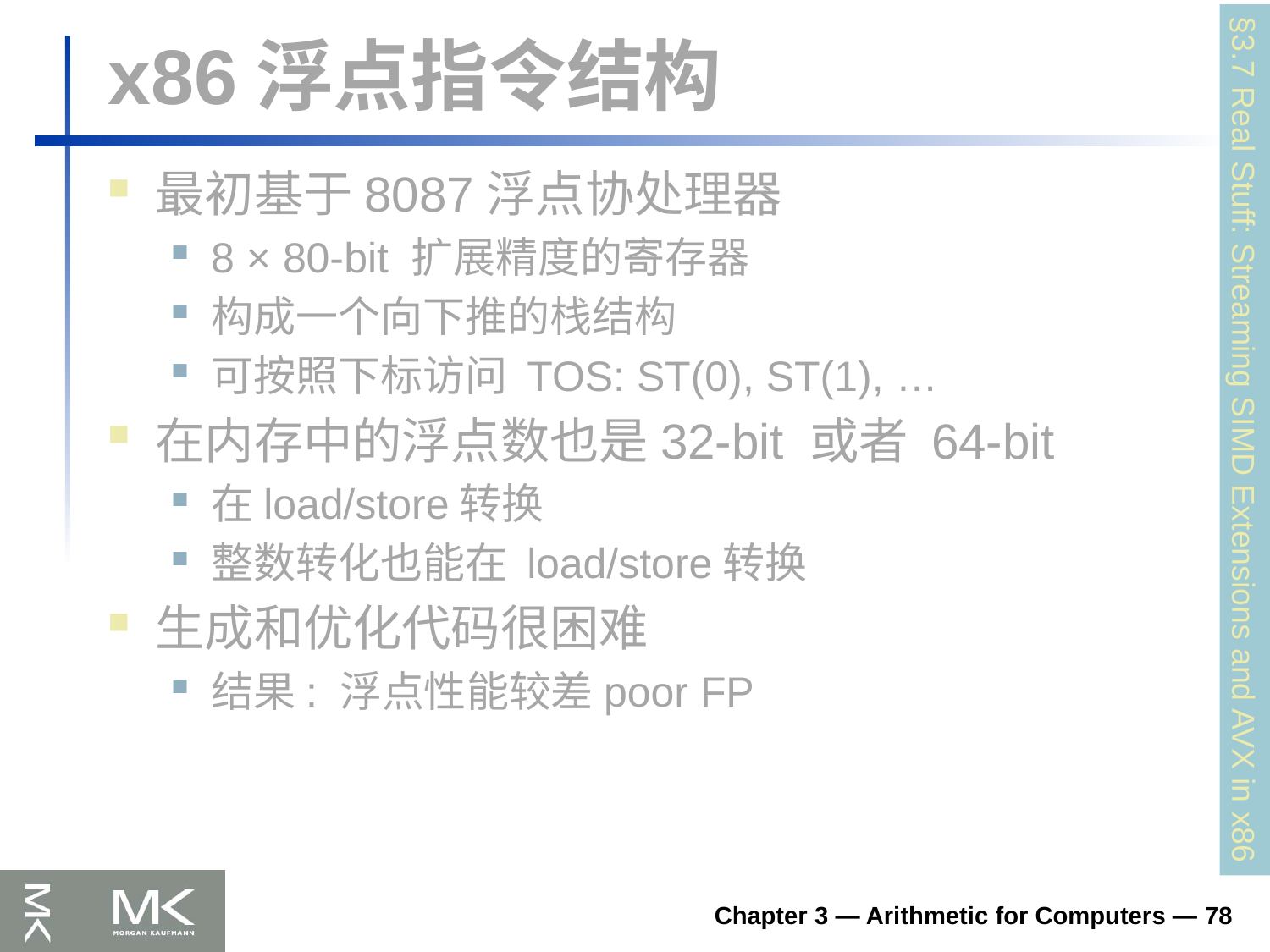

# x86浮点指令结构
最初基于8087浮点协处理器
8 × 80-bit 扩展精度的寄存器
构成一个向下推的栈结构
可按照下标访问 TOS: ST(0), ST(1), …
在内存中的浮点数也是32-bit 或者 64-bit
在load/store转换
整数转化也能在 load/store转换
生成和优化代码很困难
结果: 浮点性能较差poor FP
§3.7 Real Stuff: Streaming SIMD Extensions and AVX in x86
Chapter 3 — Arithmetic for Computers — 78